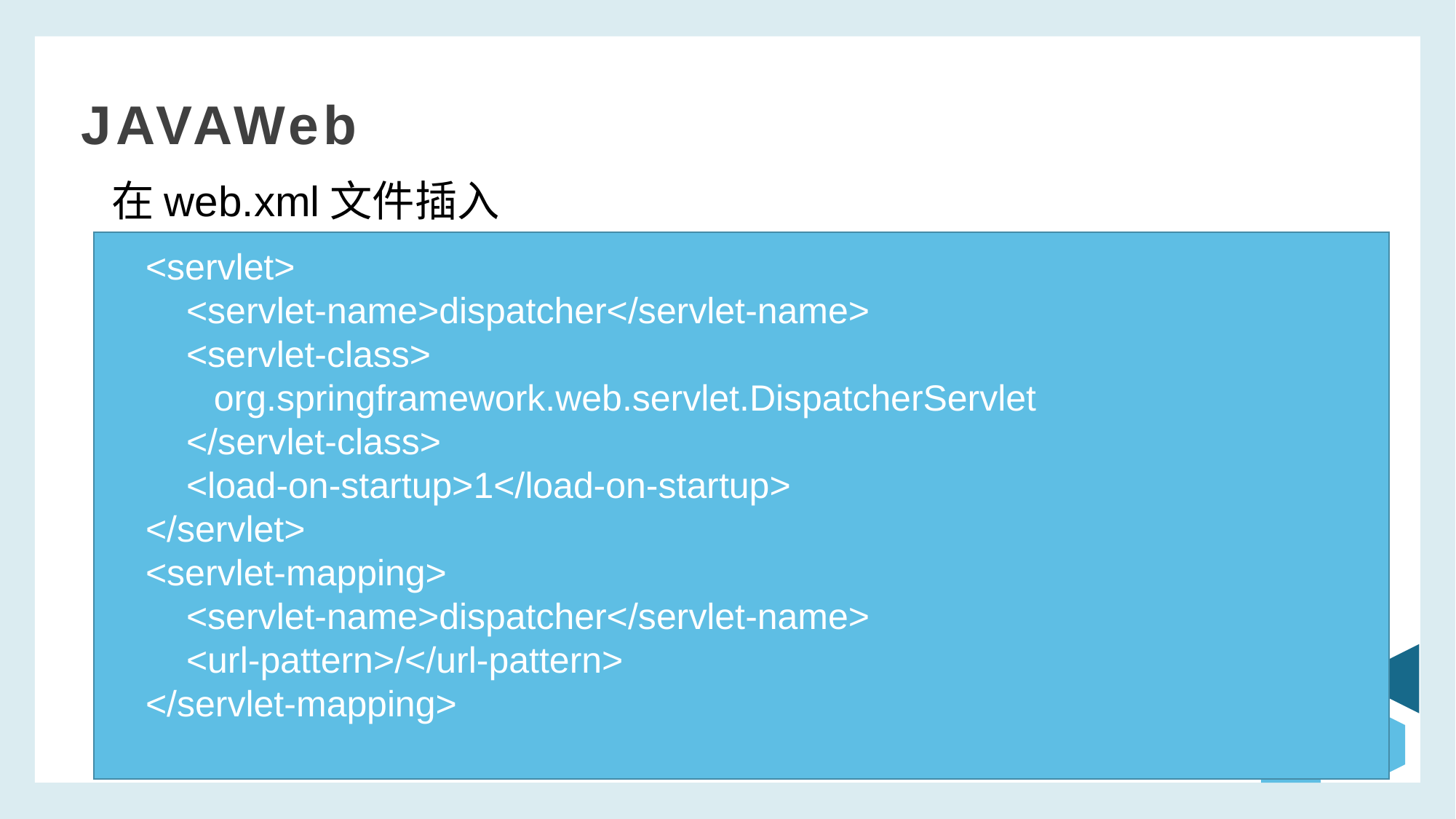

JAVAWeb
在web.xml文件插入
    <servlet>
        <servlet-name>dispatcher</servlet-name>
        <servlet-class>
	org.springframework.web.servlet.DispatcherServlet
        </servlet-class>
        <load-on-startup>1</load-on-startup>
    </servlet>
    <servlet-mapping>
        <servlet-name>dispatcher</servlet-name>
        <url-pattern>/</url-pattern>
    </servlet-mapping>